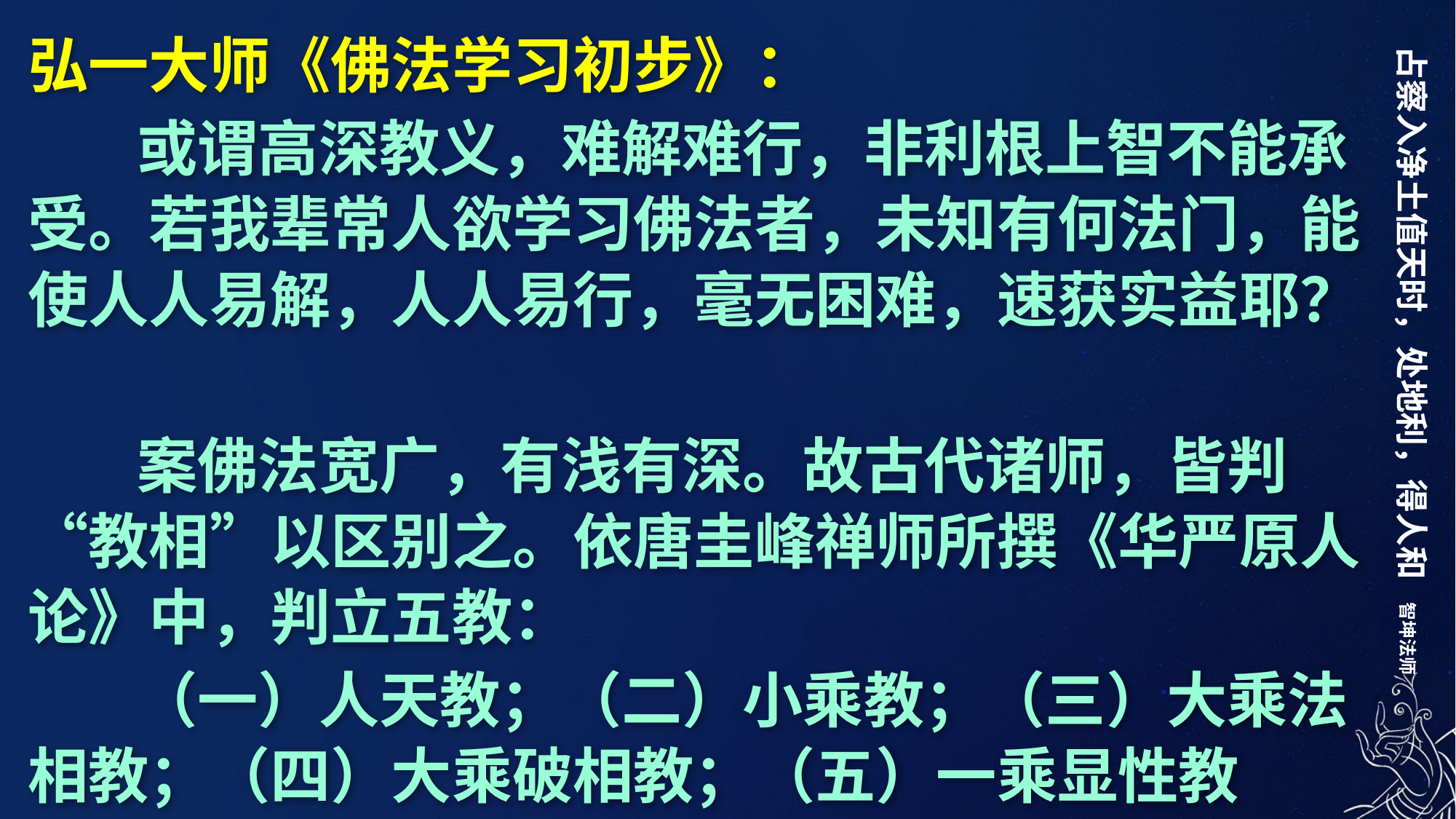

弘一大师《佛法学习初步》：
	或谓高深教义，难解难行，非利根上智不能承受。若我辈常人欲学习佛法者，未知有何法门，能使人人易解，人人易行，毫无困难，速获实益耶？

	案佛法宽广，有浅有深。故古代诸师，皆判“教相”以区别之。依唐圭峰禅师所撰《华严原人论》中，判立五教：
	（一）人天教；（二）小乘教；（三）大乘法相教；（四）大乘破相教；（五）一乘显性教